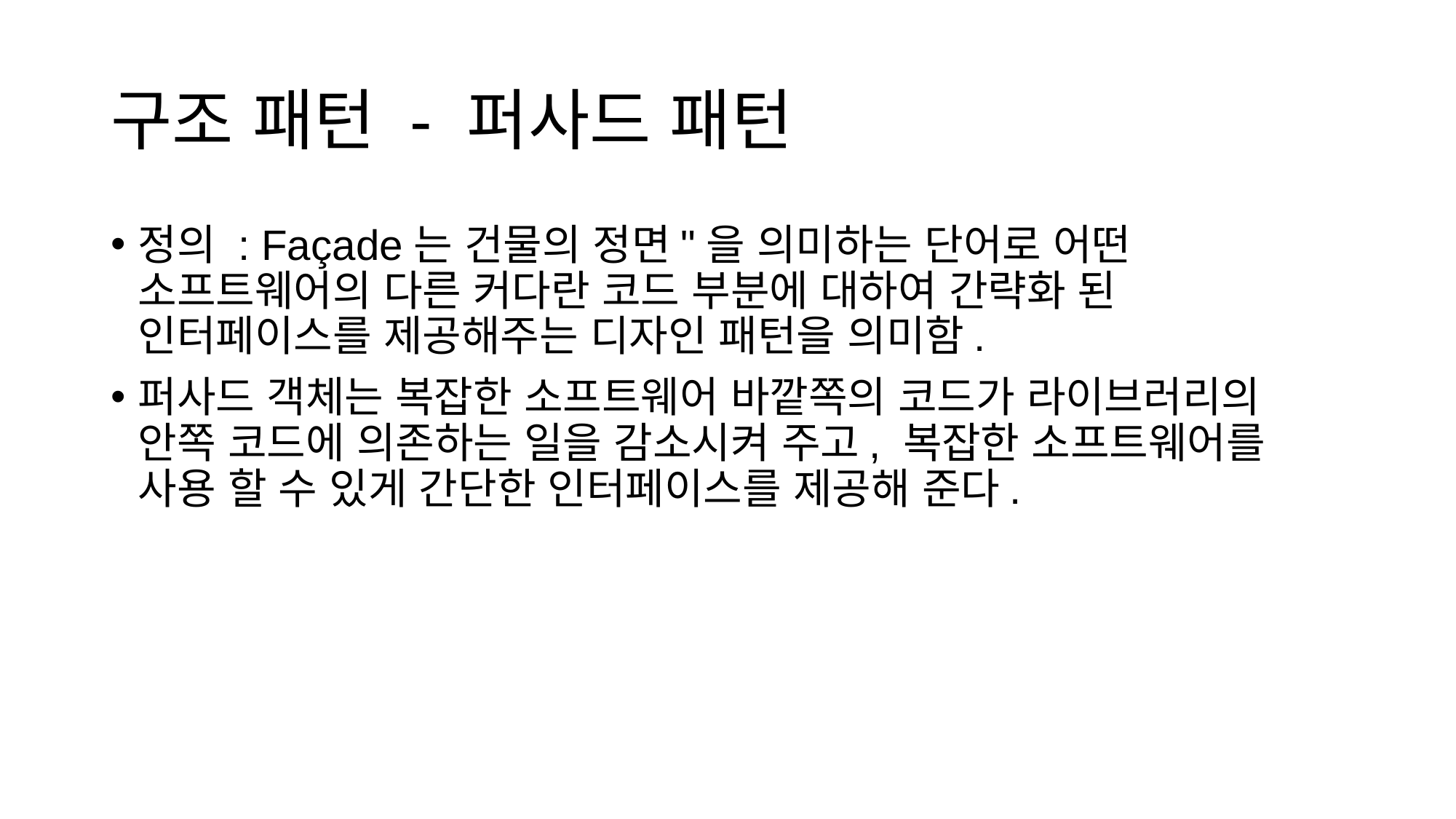

# 구조 패턴 - 퍼사드 패턴
정의 : Façade는 건물의 정면"을 의미하는 단어로 어떤 소프트웨어의 다른 커다란 코드 부분에 대하여 간략화 된 인터페이스를 제공해주는 디자인 패턴을 의미함.
퍼사드 객체는 복잡한 소프트웨어 바깥쪽의 코드가 라이브러리의 안쪽 코드에 의존하는 일을 감소시켜 주고, 복잡한 소프트웨어를 사용 할 수 있게 간단한 인터페이스를 제공해 준다.